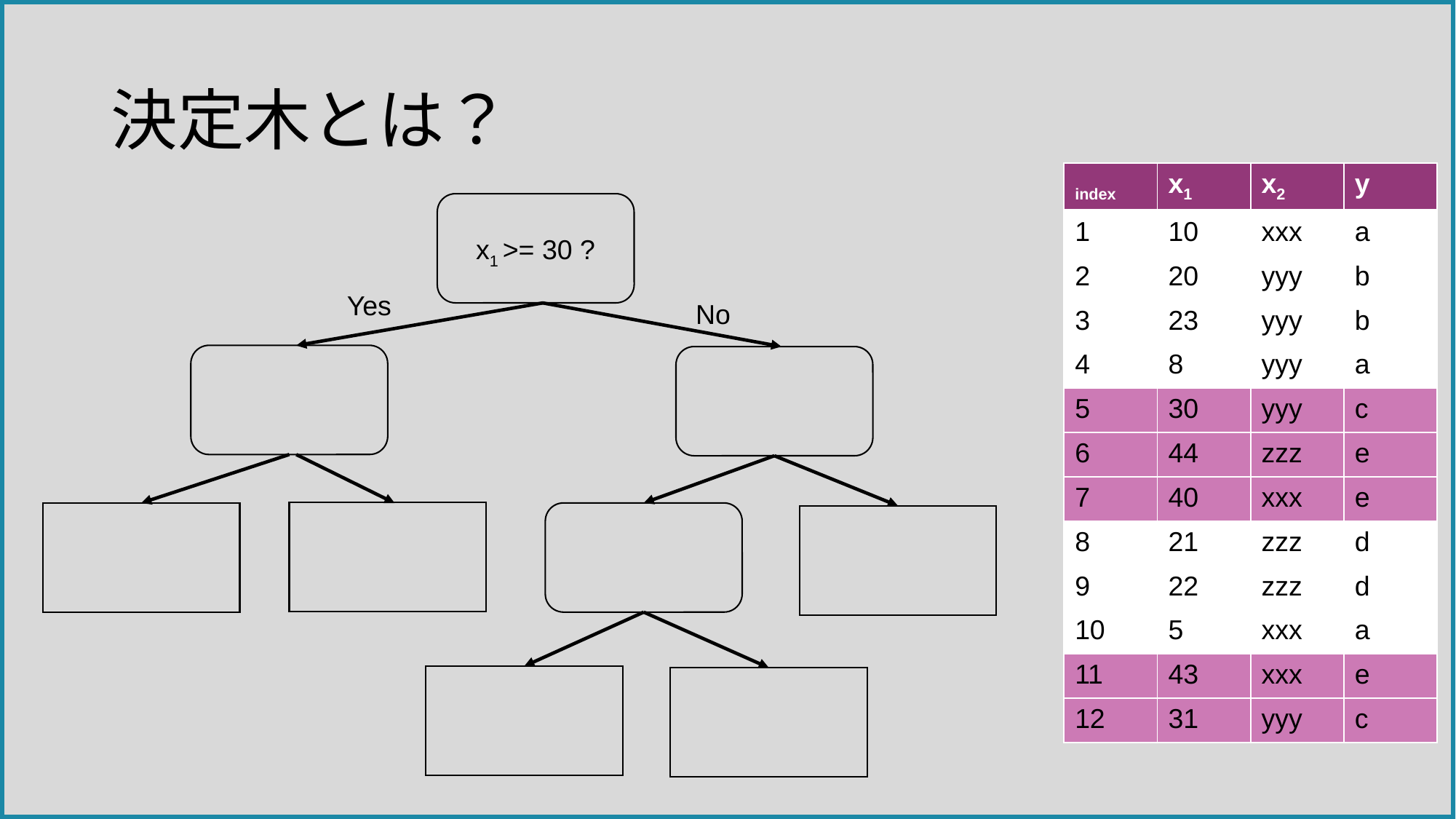

# 決定木とは？
| index | x1 | x2 | y |
| --- | --- | --- | --- |
| 1 | 10 | xxx | a |
| 2 | 20 | yyy | b |
| 3 | 23 | yyy | b |
| 4 | 8 | yyy | a |
| 5 | 30 | yyy | c |
| 6 | 44 | zzz | e |
| 7 | 40 | xxx | e |
| 8 | 21 | zzz | d |
| 9 | 22 | zzz | d |
| 10 | 5 | xxx | a |
| 11 | 43 | xxx | e |
| 12 | 31 | yyy | c |

x1 >= 30 ?
Yes
No